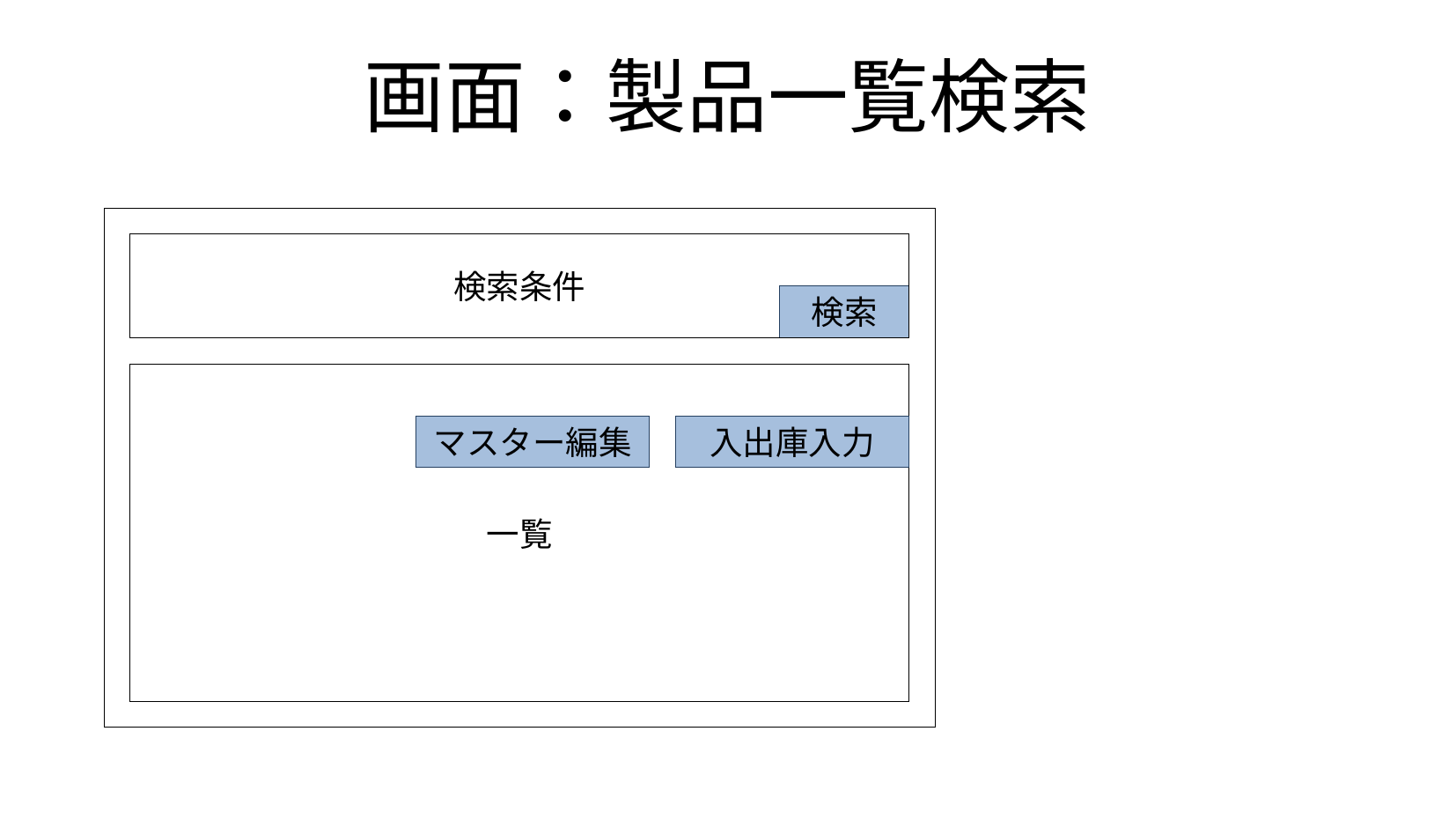

# 画面：製品一覧検索

検索条件
検索
一覧
マスター編集
入出庫入力